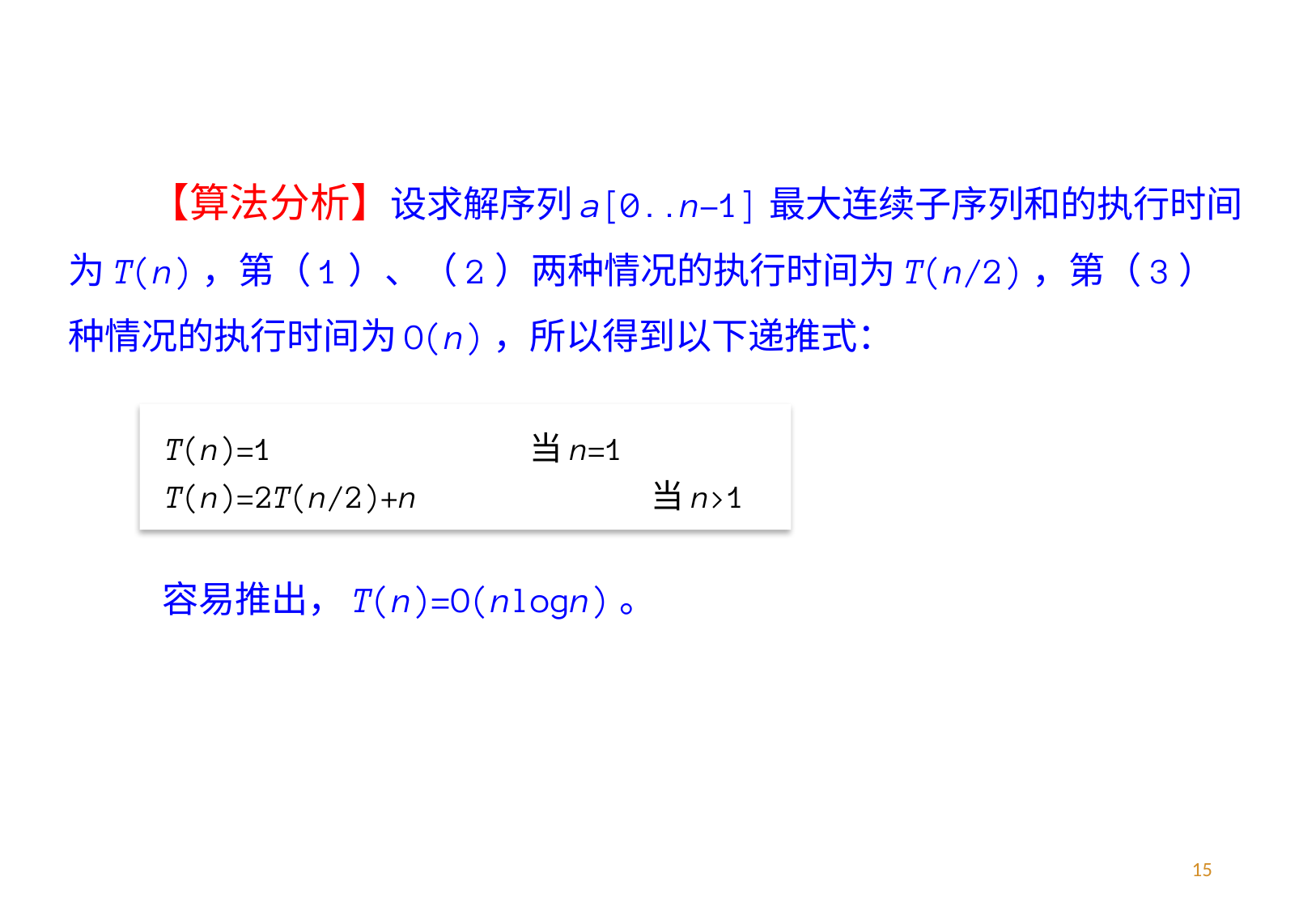

【算法分析】设求解序列a[0..n-1]最大连续子序列和的执行时间为T(n)，第（1）、（2）两种情况的执行时间为T(n/2)，第（3）种情况的执行时间为O(n)，所以得到以下递推式：
T(n)=1			当n=1
T(n)=2T(n/2)+n		当n>1
容易推出，T(n)=O(nlogn)。
15